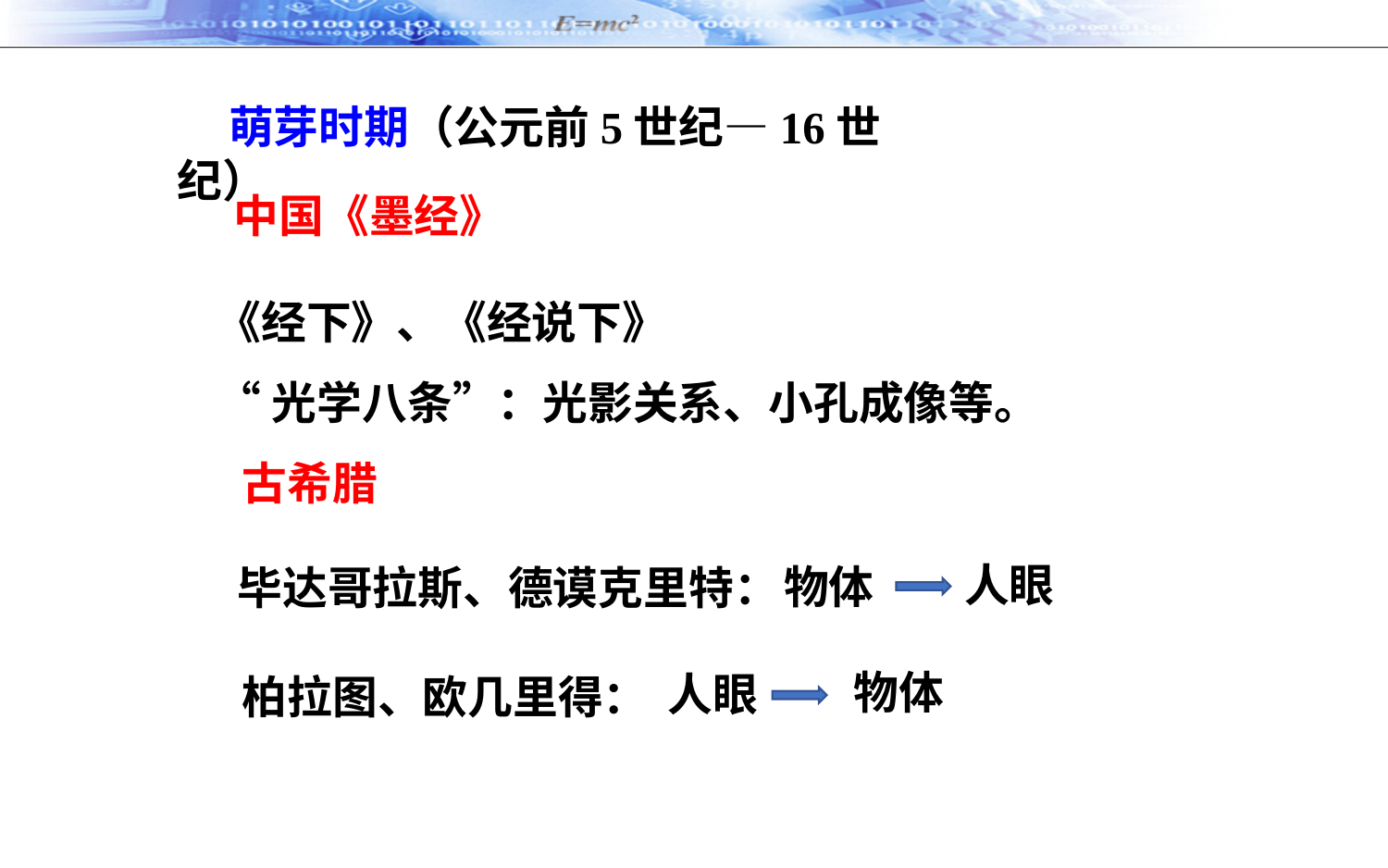

萌芽时期（公元前5世纪—16世纪）
中国《墨经》
《经下》、《经说下》
“光学八条”：光影关系、小孔成像等。
古希腊
人眼
物体
毕达哥拉斯、德谟克里特：

物体
人眼
柏拉图、欧几里得：